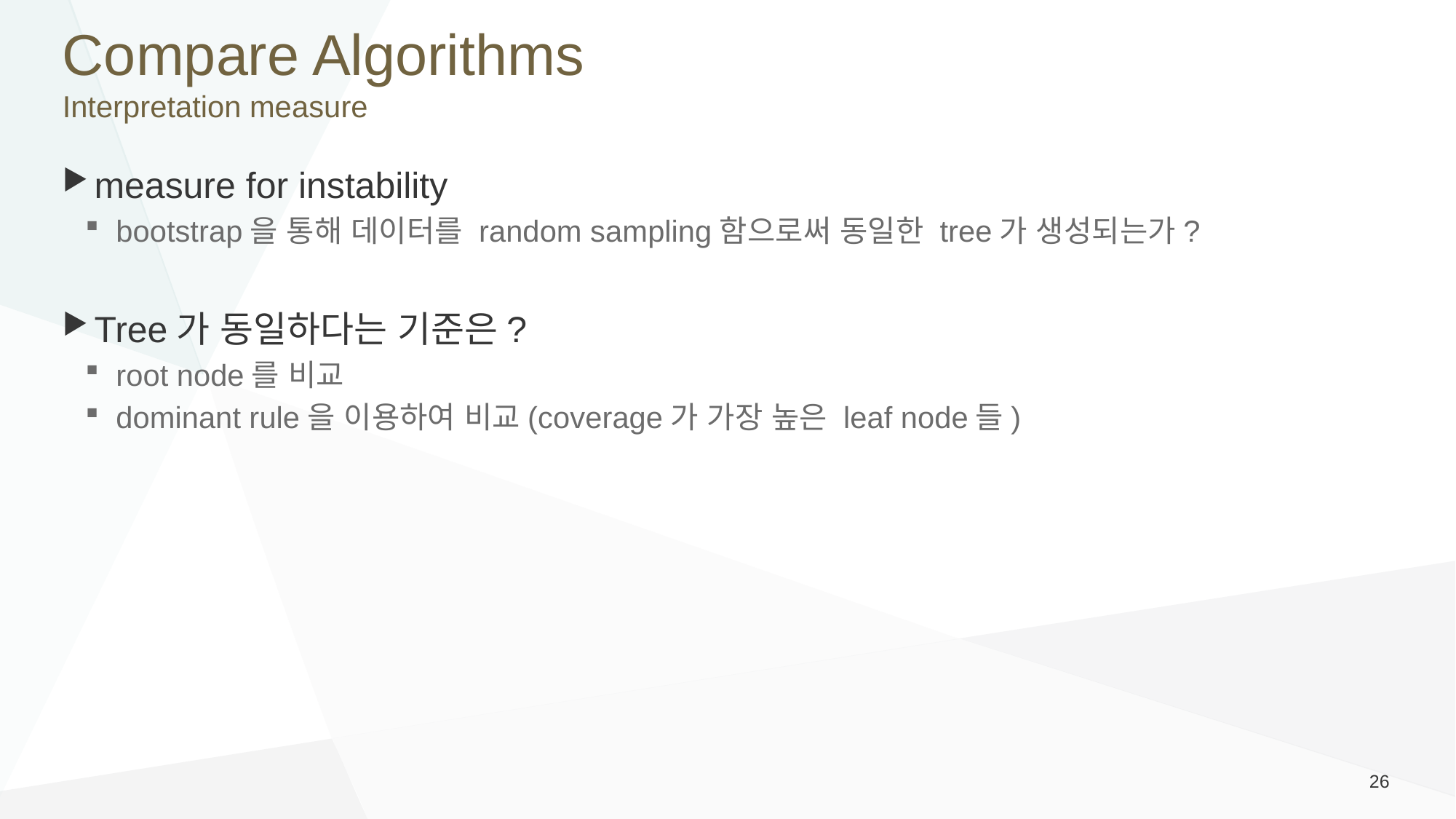

# Compare Algorithms
Interpretation measure
measure for instability
bootstrap을 통해 데이터를 random sampling함으로써 동일한 tree가 생성되는가?

Tree가 동일하다는 기준은?
root node를 비교
dominant rule을 이용하여 비교(coverage가 가장 높은 leaf node들)

26